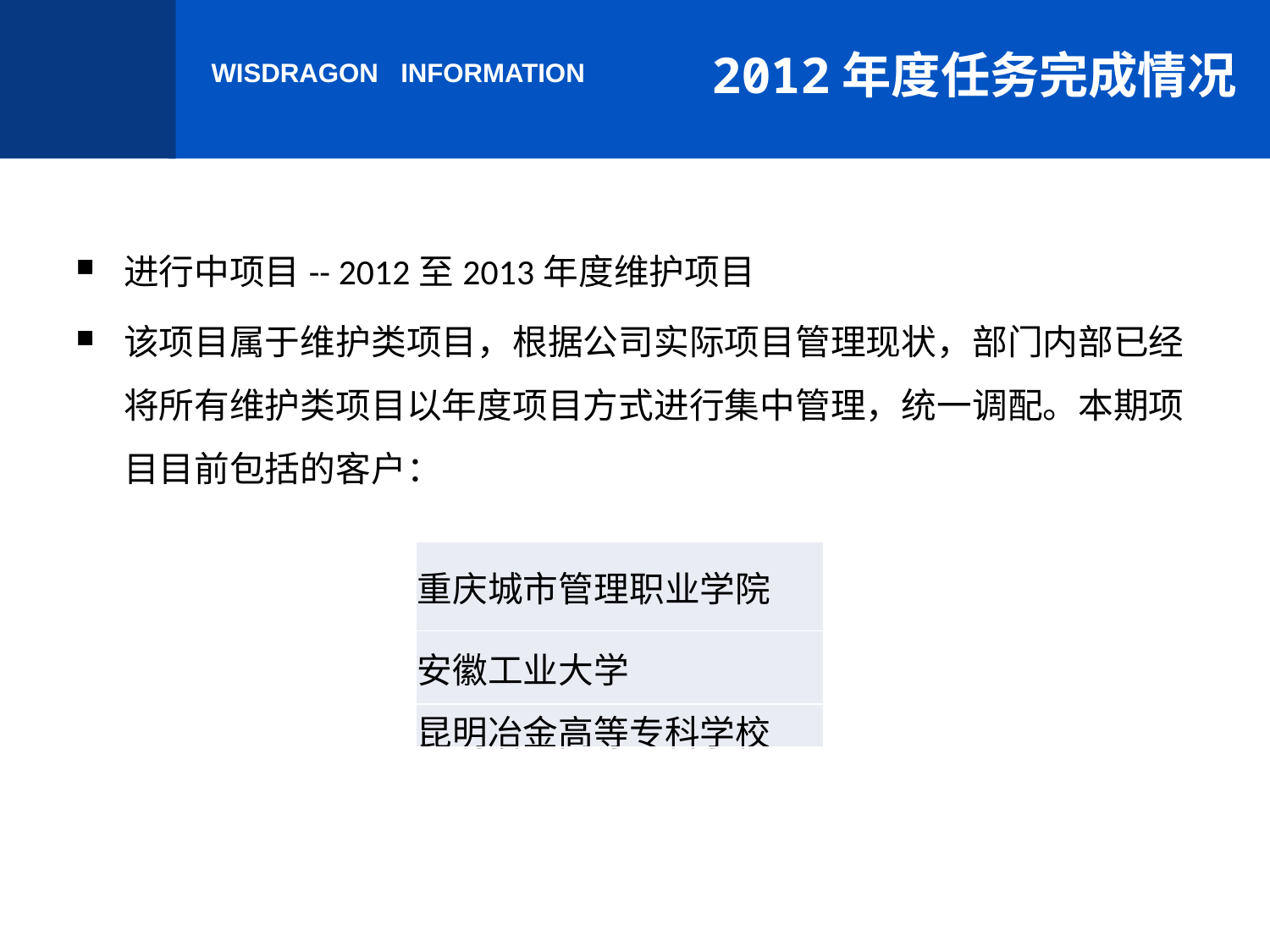

2012年度任务完成情况
进行中项目-- 2012至2013年度维护项目
该项目属于维护类项目，根据公司实际项目管理现状，部门内部已经将所有维护类项目以年度项目方式进行集中管理，统一调配。本期项目目前包括的客户：

| 重庆城市管理职业学院 |
| --- |
| 安徽工业大学 |
| 昆明冶金高等专科学校 |